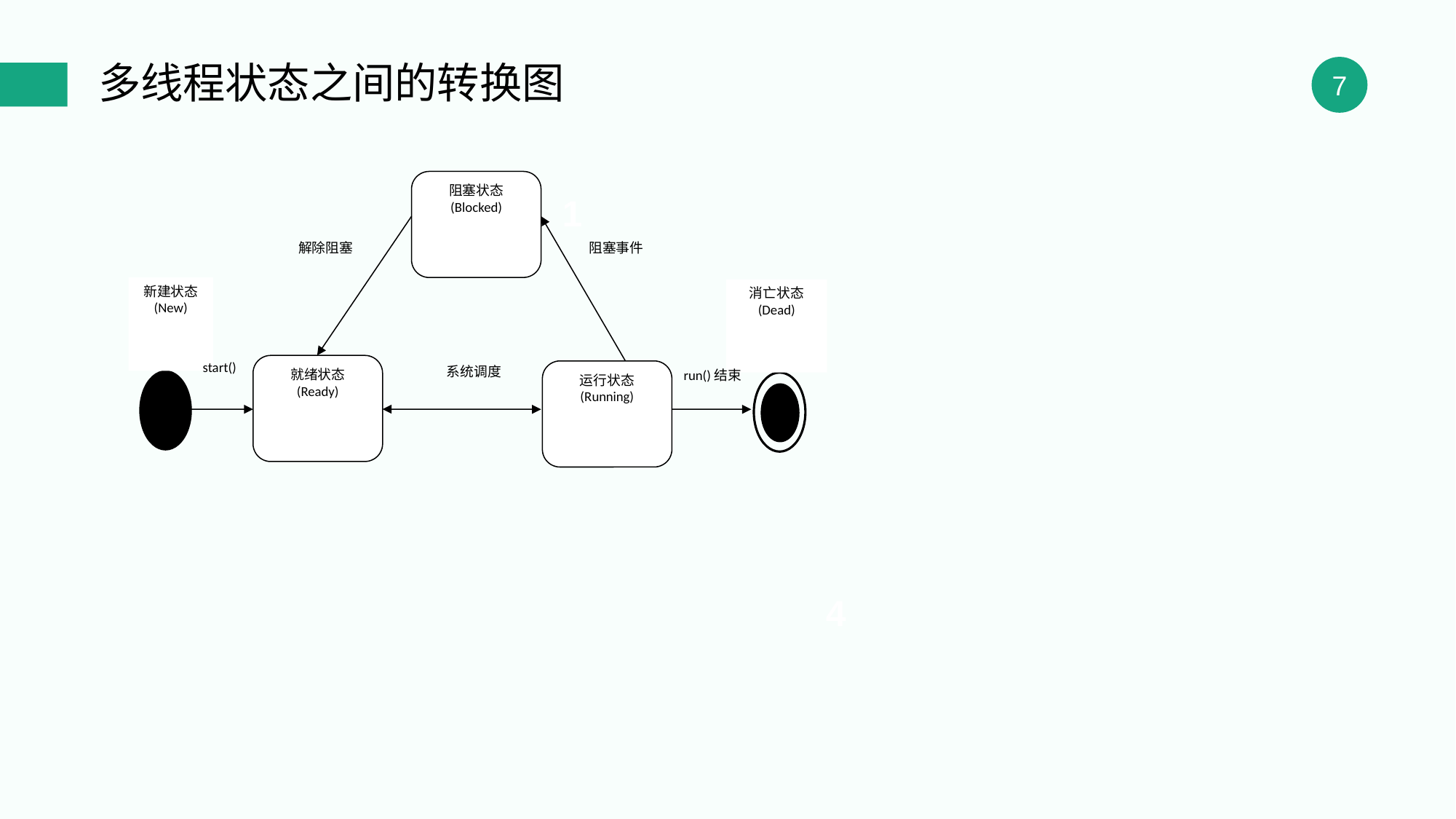

多线程状态之间的转换图
阻塞状态
(Blocked)
解除阻塞
阻塞事件
新建状态
(New)
消亡状态
(Dead)
start()
就绪状态
(Ready)
系统调度
运行状态
(Running)
run()结束

1
4